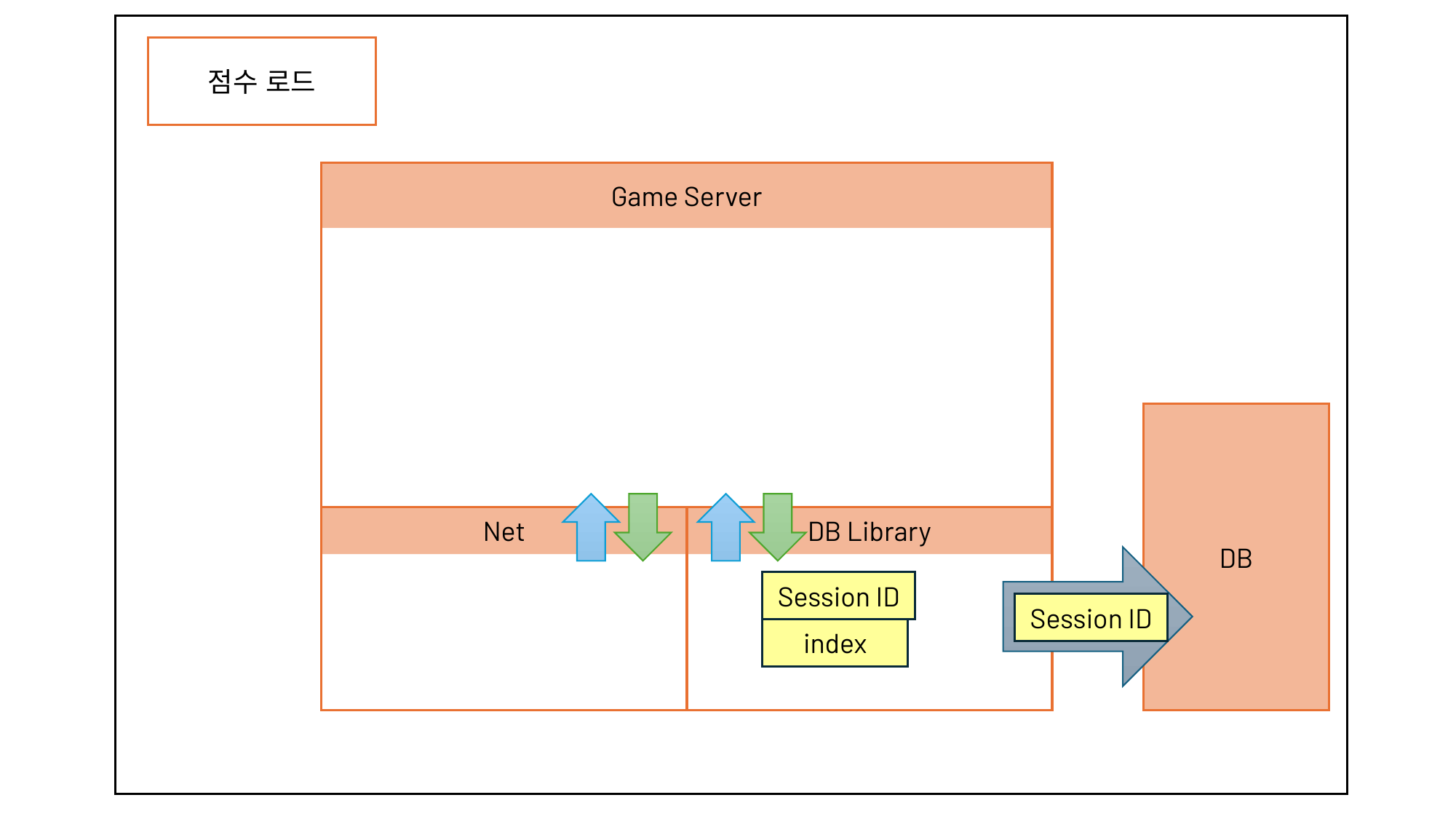

점수 로드
Game Server

DB

Net
DB Library

Session ID
Session ID
index